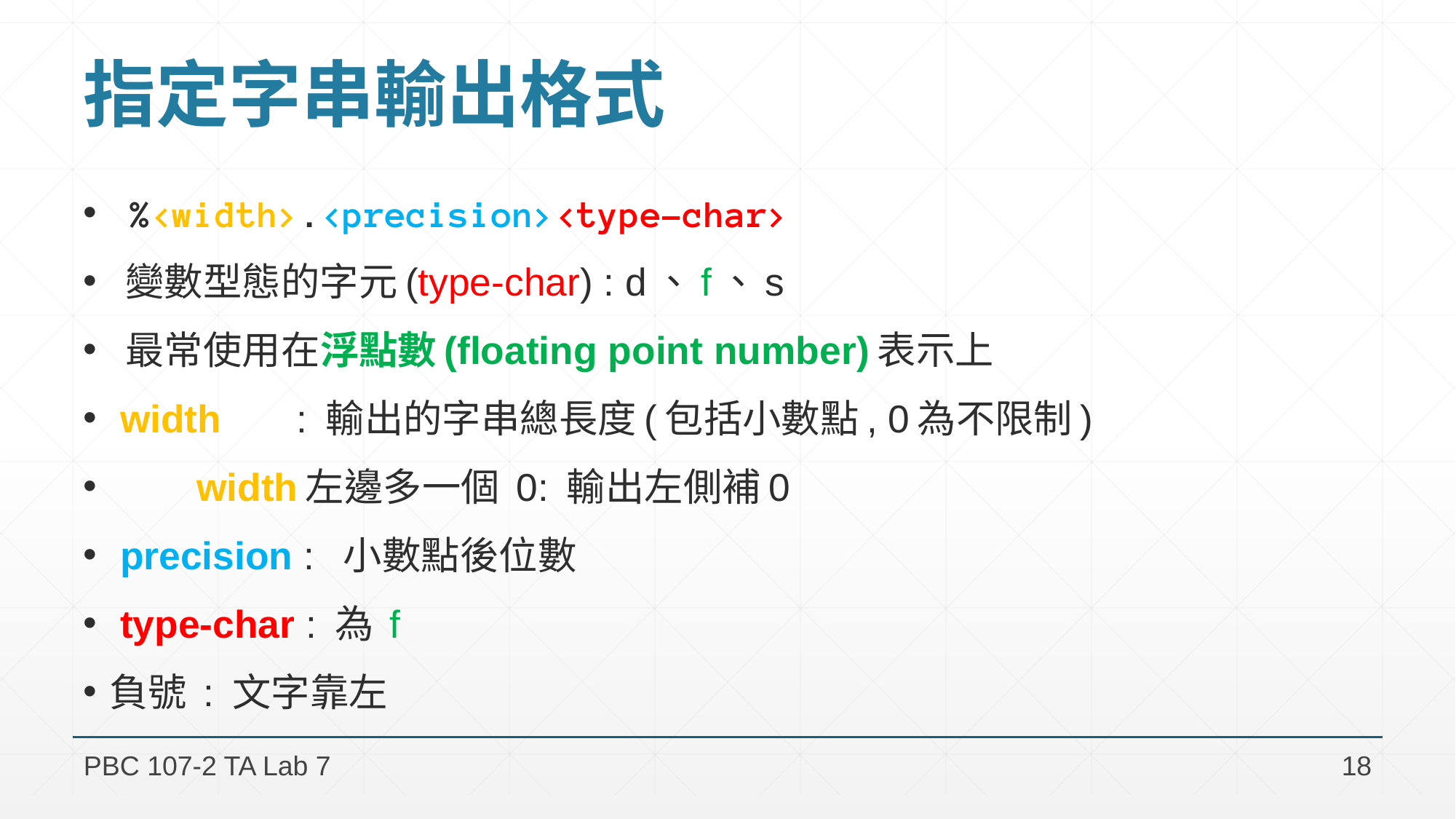

# 指定字串輸出格式
 %<width>.<precision><type-char>
 變數型態的字元(type-char) : d、f、s
 最常使用在浮點數(floating point number)表示上
 width       : 輸出的字串總長度(包括小數點, 0為不限制)
 	width左邊多一個 0: 輸出左側補0
 precision :  小數點後位數
 type-char : 為 f
負號 : 文字靠左

PBC 107-2 TA Lab 7
18